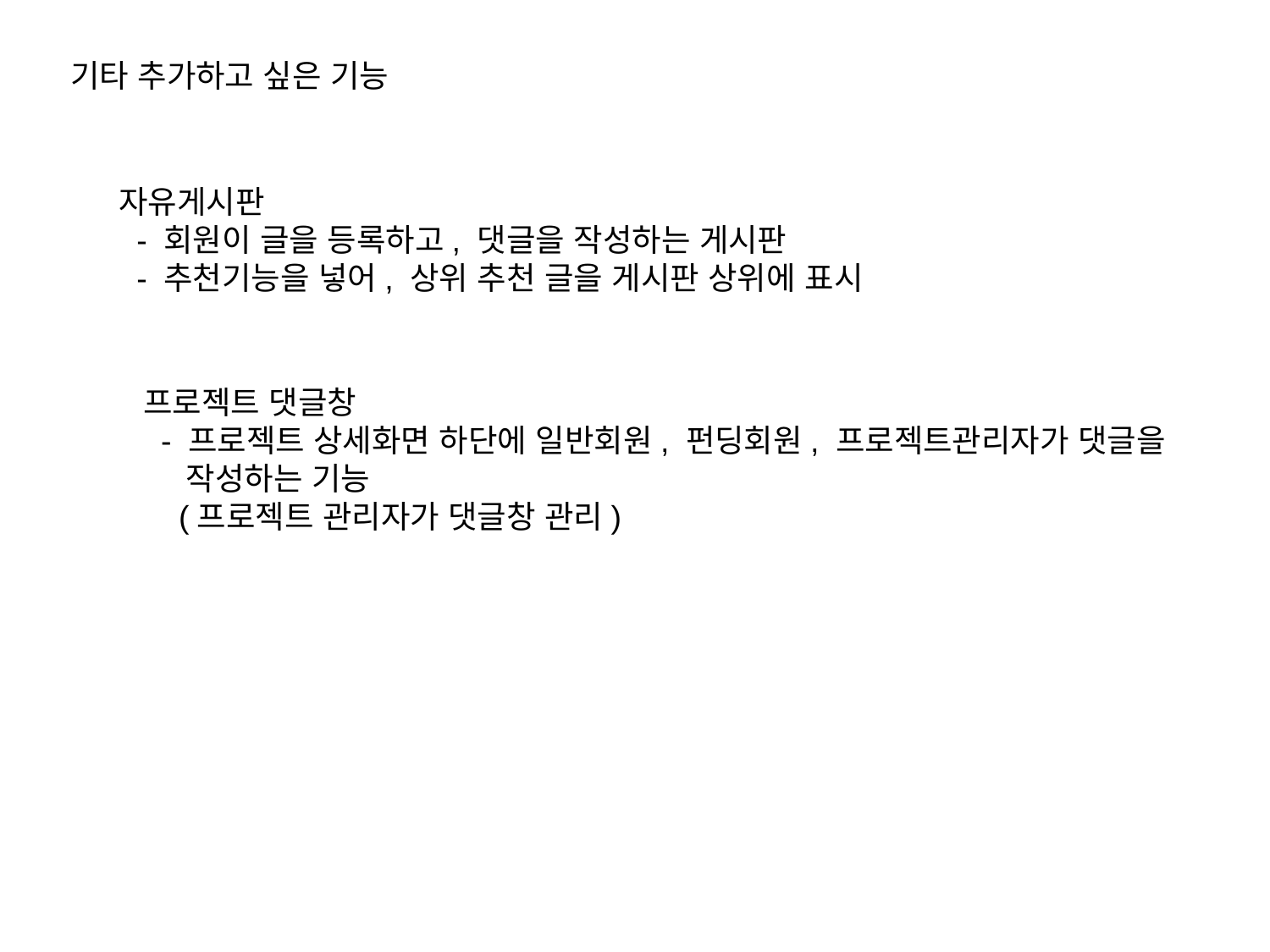

기타 추가하고 싶은 기능
자유게시판
  - 회원이 글을 등록하고, 댓글을 작성하는 게시판
  - 추천기능을 넣어, 상위 추천 글을 게시판 상위에 표시
프로젝트 댓글창
  - 프로젝트 상세화면 하단에 일반회원, 펀딩회원, 프로젝트관리자가 댓글을
    작성하는 기능
    (프로젝트 관리자가 댓글창 관리)